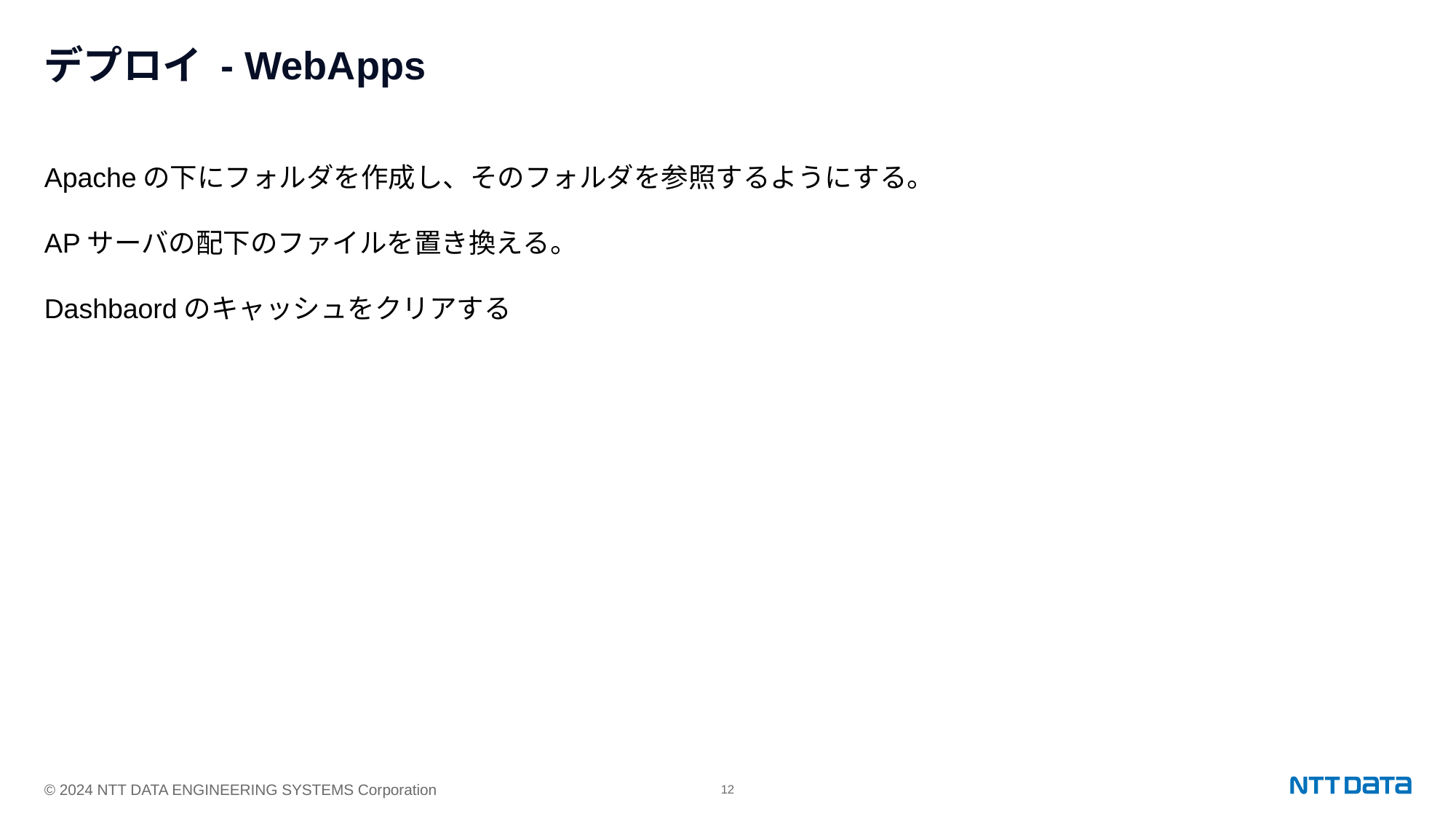

# デプロイ - WebApps
Apacheの下にフォルダを作成し、そのフォルダを参照するようにする。

APサーバの配下のファイルを置き換える。

Dashbaordのキャッシュをクリアする